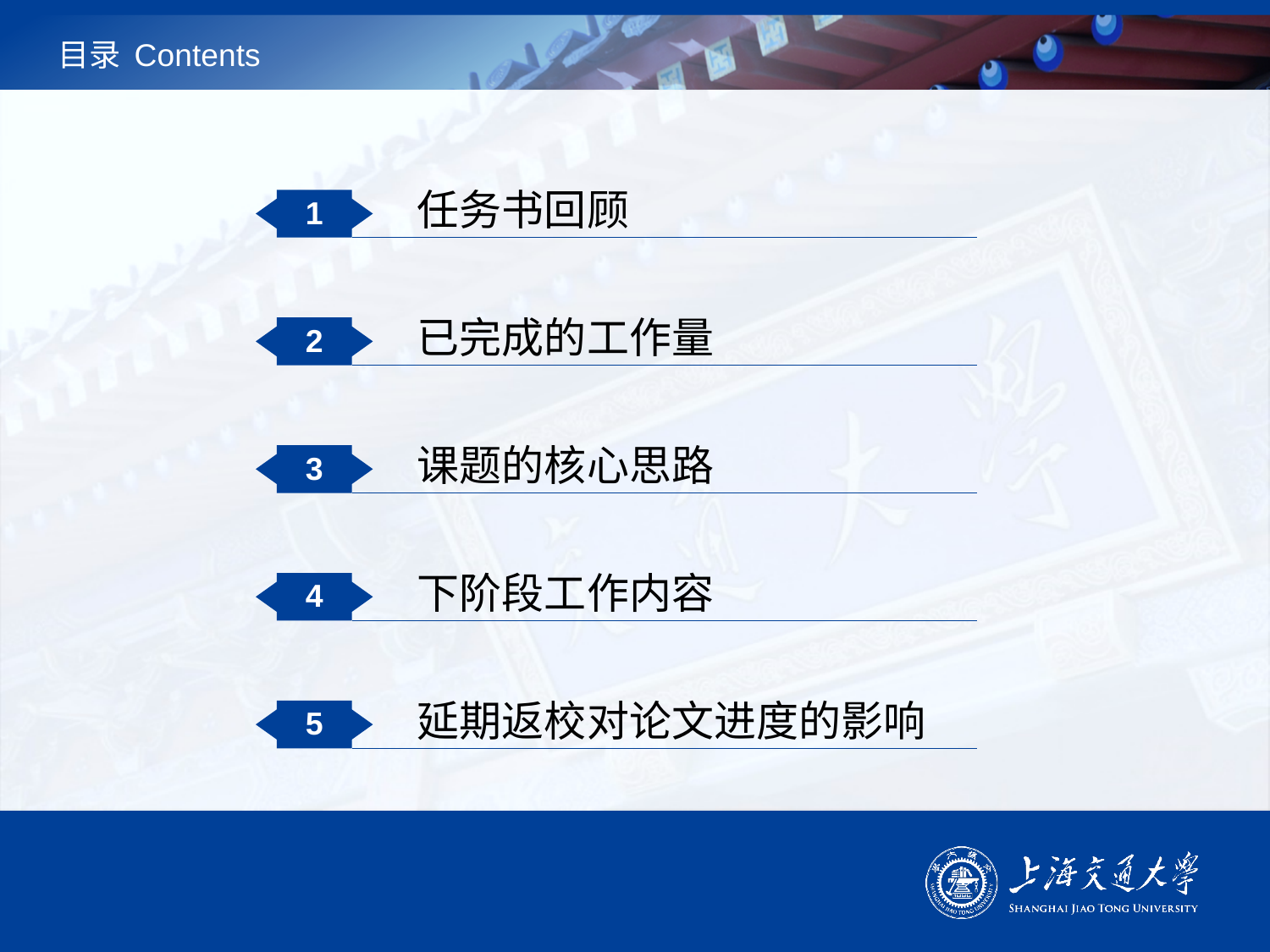

# 目录 Contents
任务书回顾
1

已完成的工作量
2

课题的核心思路
3

下阶段工作内容
4

延期返校对论文进度的影响
5